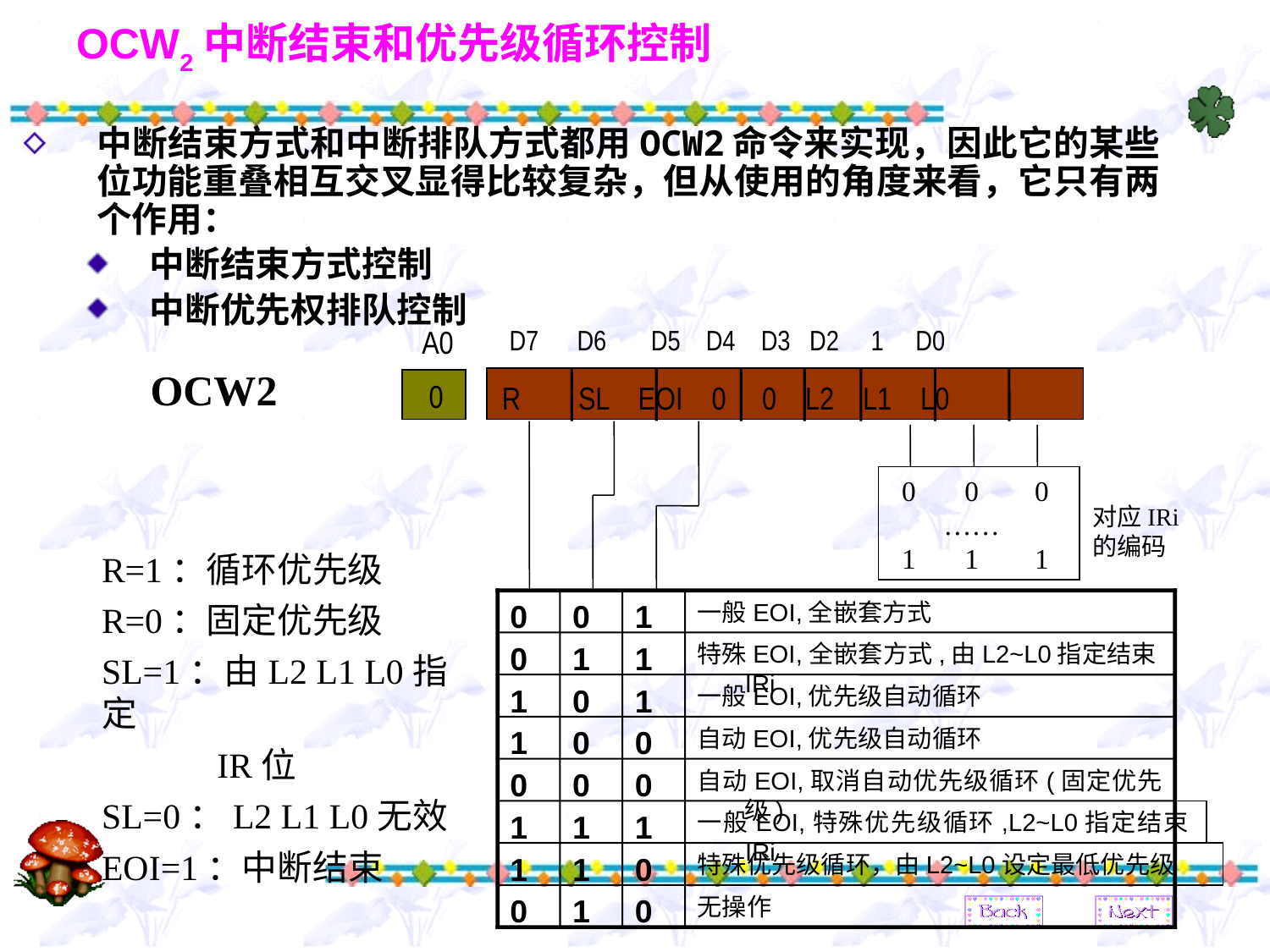

# OCW2中断结束和优先级循环控制
中断结束方式和中断排队方式都用OCW2命令来实现，因此它的某些位功能重叠相互交叉显得比较复杂，但从使用的角度来看，它只有两个作用：
中断结束方式控制
中断优先权排队控制
A0
 D7      D6       D5    D4    D3   D2     1     D0
OCW2

0
R        SL    EOI    0     0    L2    L1    L0

0       0        0
      ……
1       1        1

对应IRi的编码

R=1：循环优先级
R=0：固定优先级
SL=1：由L2 L1 L0指定
             IR位
SL=0：L2 L1 L0无效
EOI=1：中断结束
0

0

1

一般EOI,全嵌套方式

0

1
1
特殊EOI,全嵌套方式,由L2~L0指定结束IRi
1

0
1
一般EOI,优先级自动循环
1

0
0
自动EOI,优先级自动循环
0

0
0
自动EOI,取消自动优先级循环(固定优先级)
1

1
1
一般EOI,特殊优先级循环,L2~L0指定结束IRi
1

1
0
特殊优先级循环，由L2~L0设定最低优先级
0

1
0
无操作